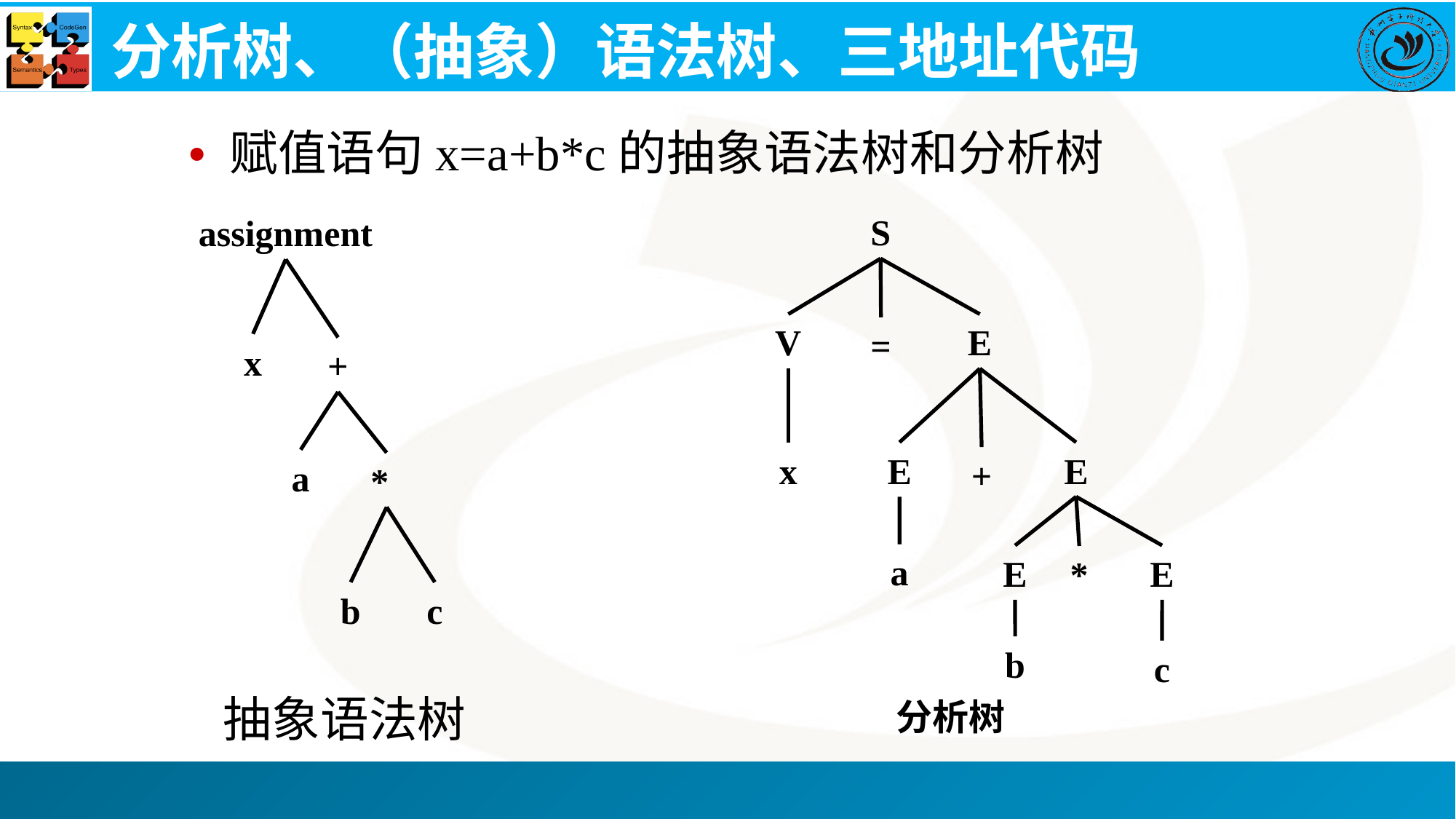

# 分析树、（抽象）语法树、三地址代码
赋值语句x=a+b*c的抽象语法树和分析树
S
V
E
=
x
E
E
+
a
E
E
*
b
c
assignment
x
+
a
*
b
c
抽象语法树
分析树
46